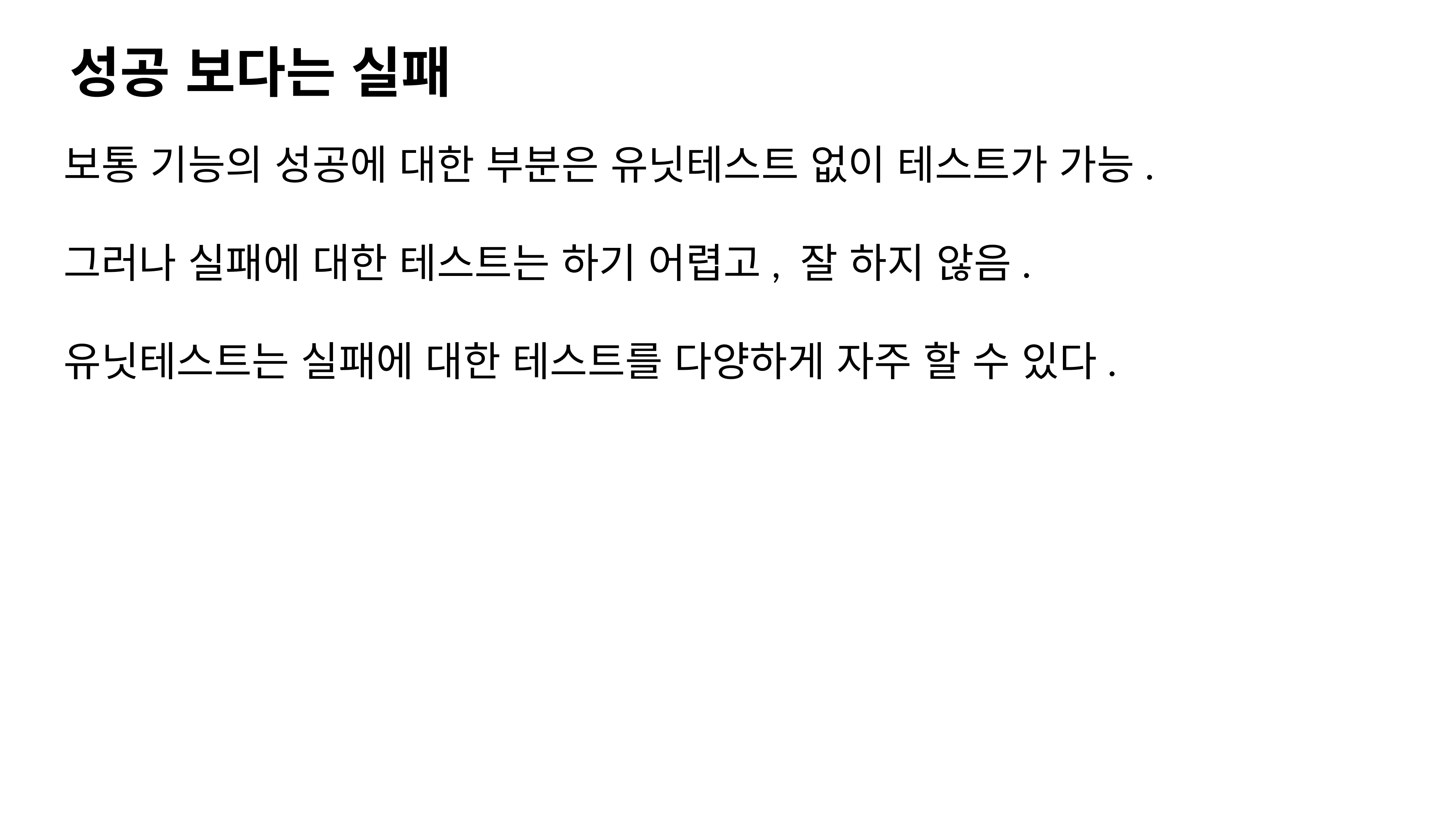

성공 보다는 실패
보통 기능의 성공에 대한 부분은 유닛테스트 없이 테스트가 가능.
그러나 실패에 대한 테스트는 하기 어렵고, 잘 하지 않음.
유닛테스트는 실패에 대한 테스트를 다양하게 자주 할 수 있다.